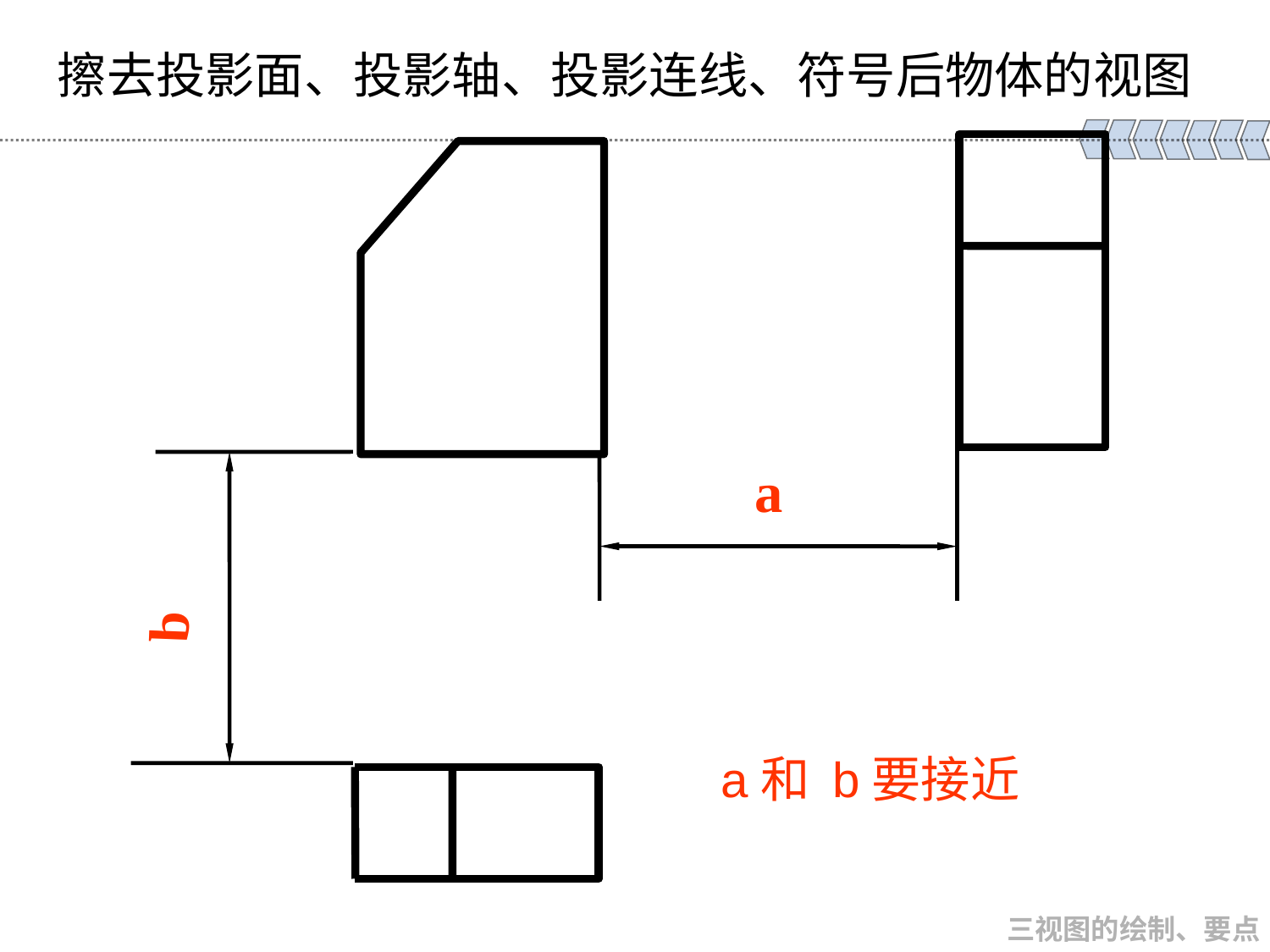

擦去投影面、投影轴、投影连线、符号后物体的视图

a

b

a和 b要接近
三视图的绘制、要点